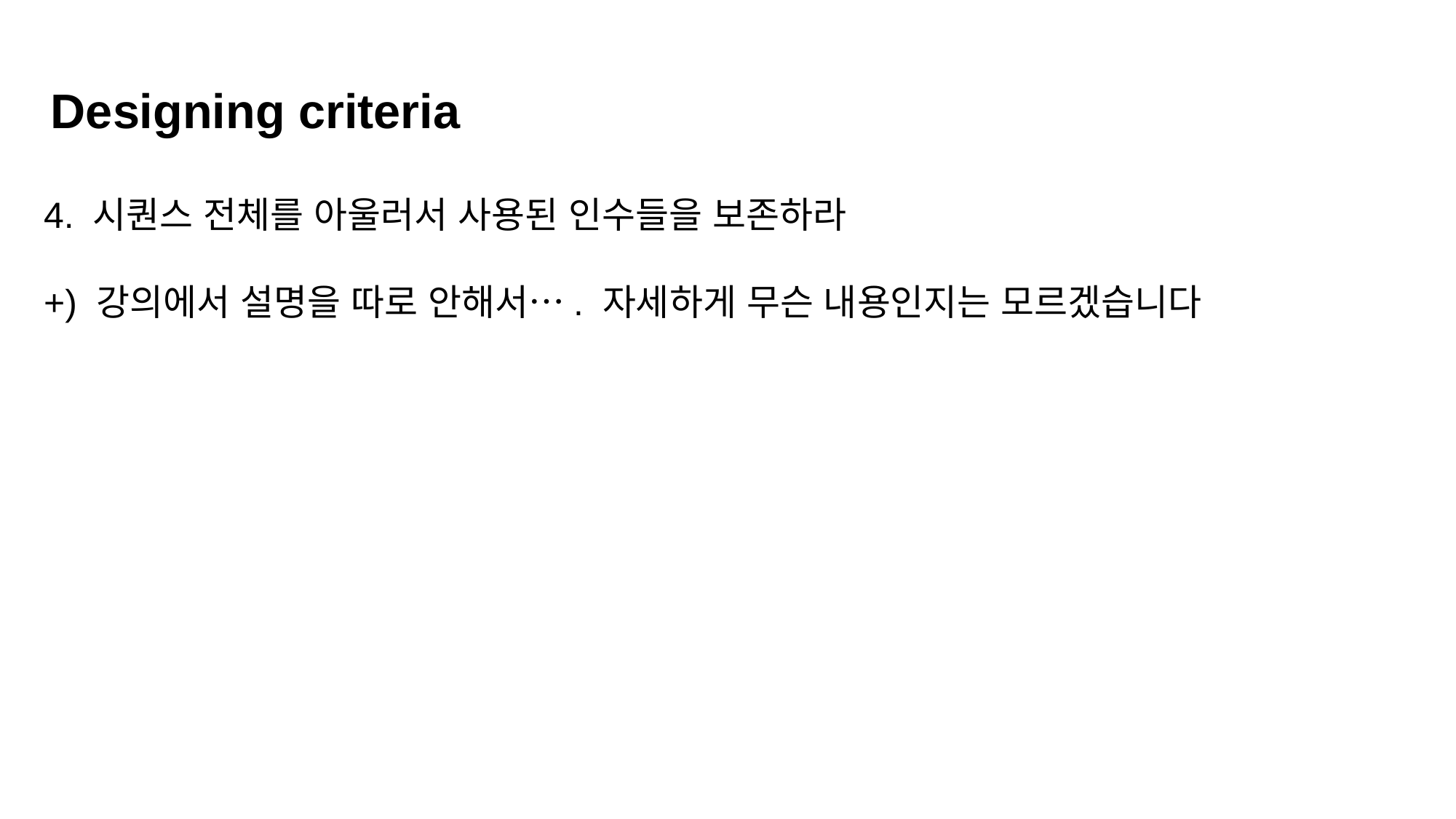

Designing criteria
4. 시퀀스 전체를 아울러서 사용된 인수들을 보존하라

+) 강의에서 설명을 따로 안해서…. 자세하게 무슨 내용인지는 모르겠습니다